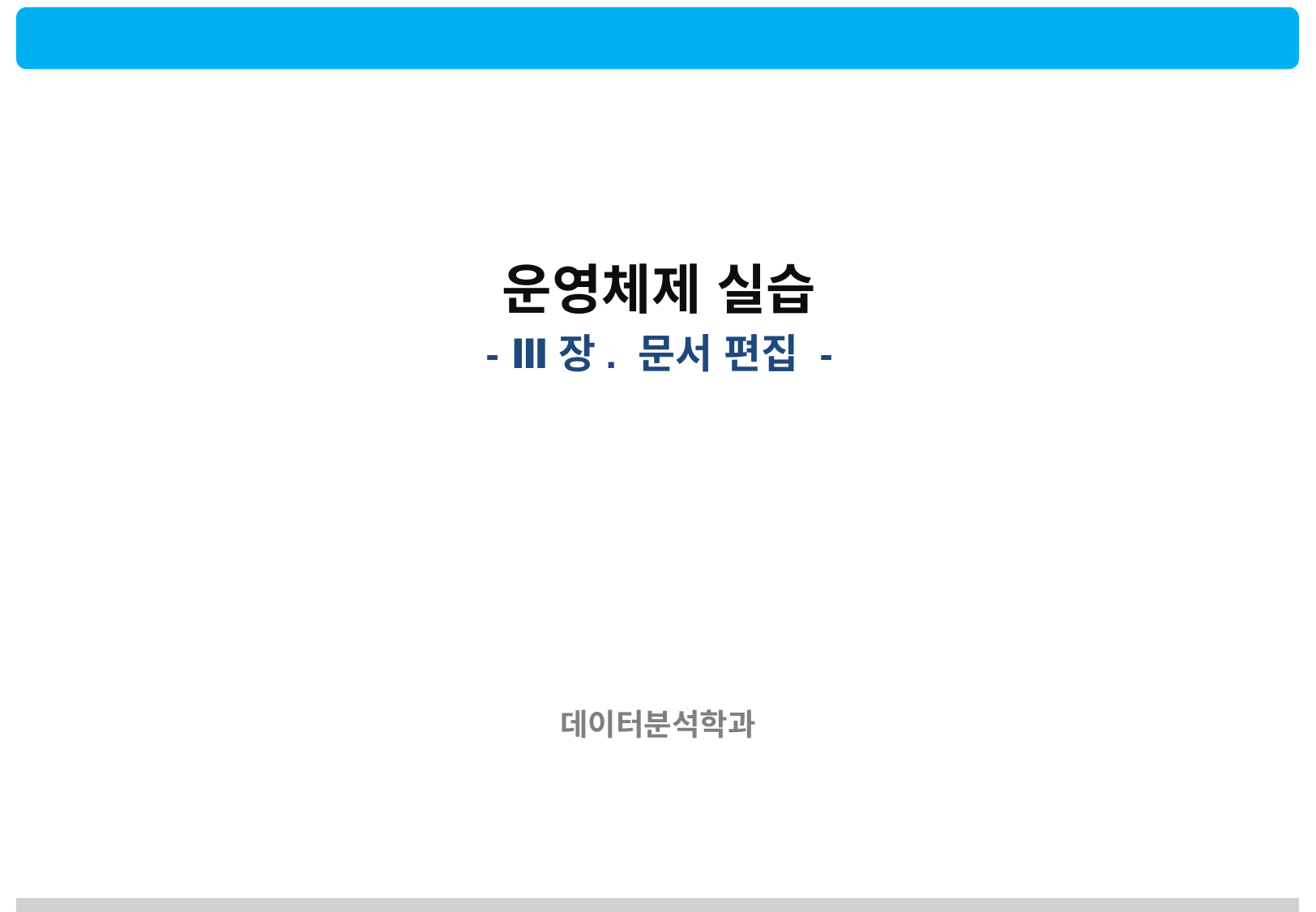

운영체제 실습
- Ⅲ장. 문서 편집 -
데이터분석학과